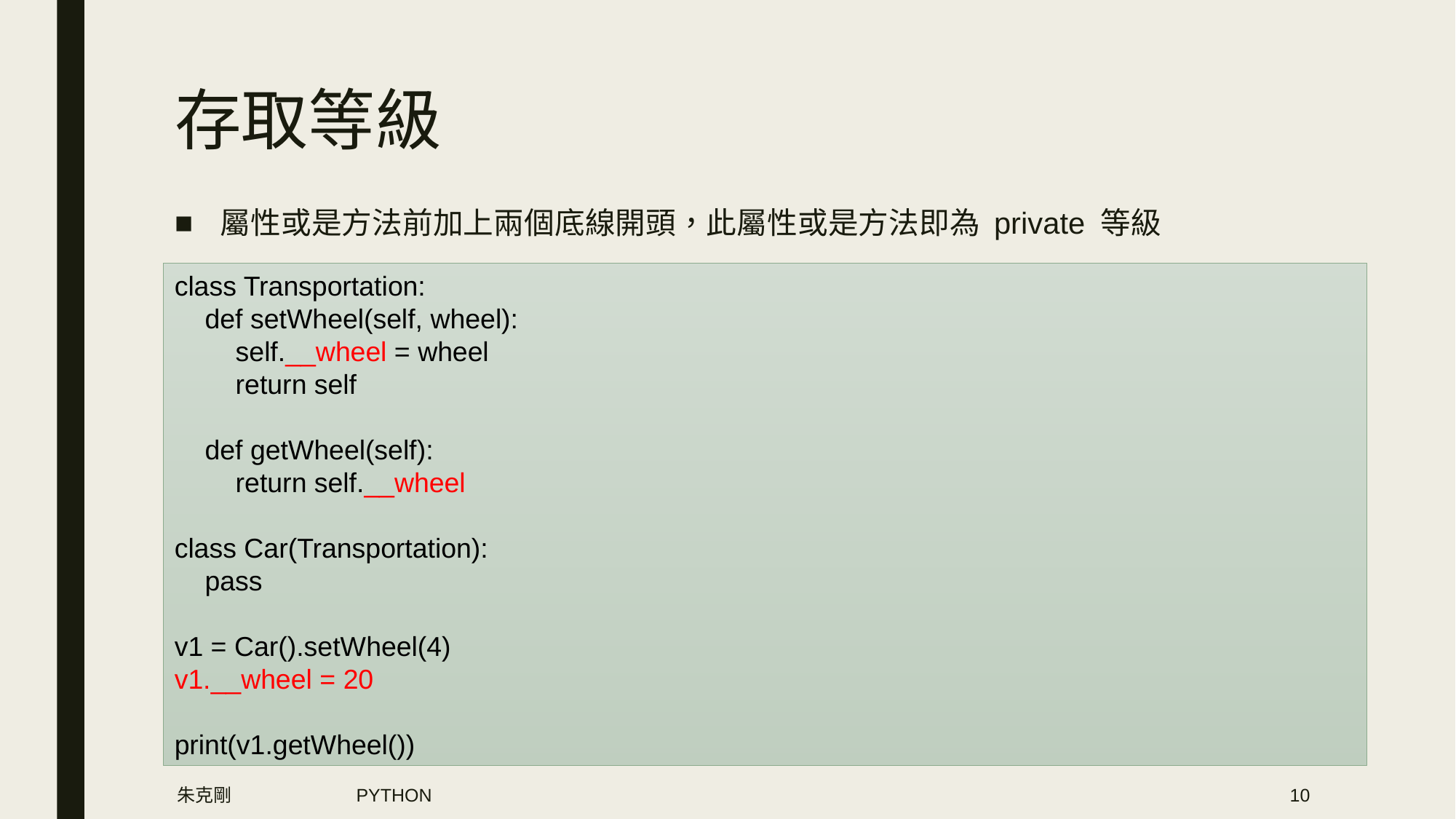

# 存取等級
屬性或是方法前加上兩個底線開頭，此屬性或是方法即為 private 等級
class Transportation:
    def setWheel(self, wheel):
        self.__wheel = wheel
        return self

    def getWheel(self):
        return self.__wheel

class Car(Transportation):
    pass

v1 = Car().setWheel(4)
v1.__wheel = 20

print(v1.getWheel())
朱克剛
PYTHON
10